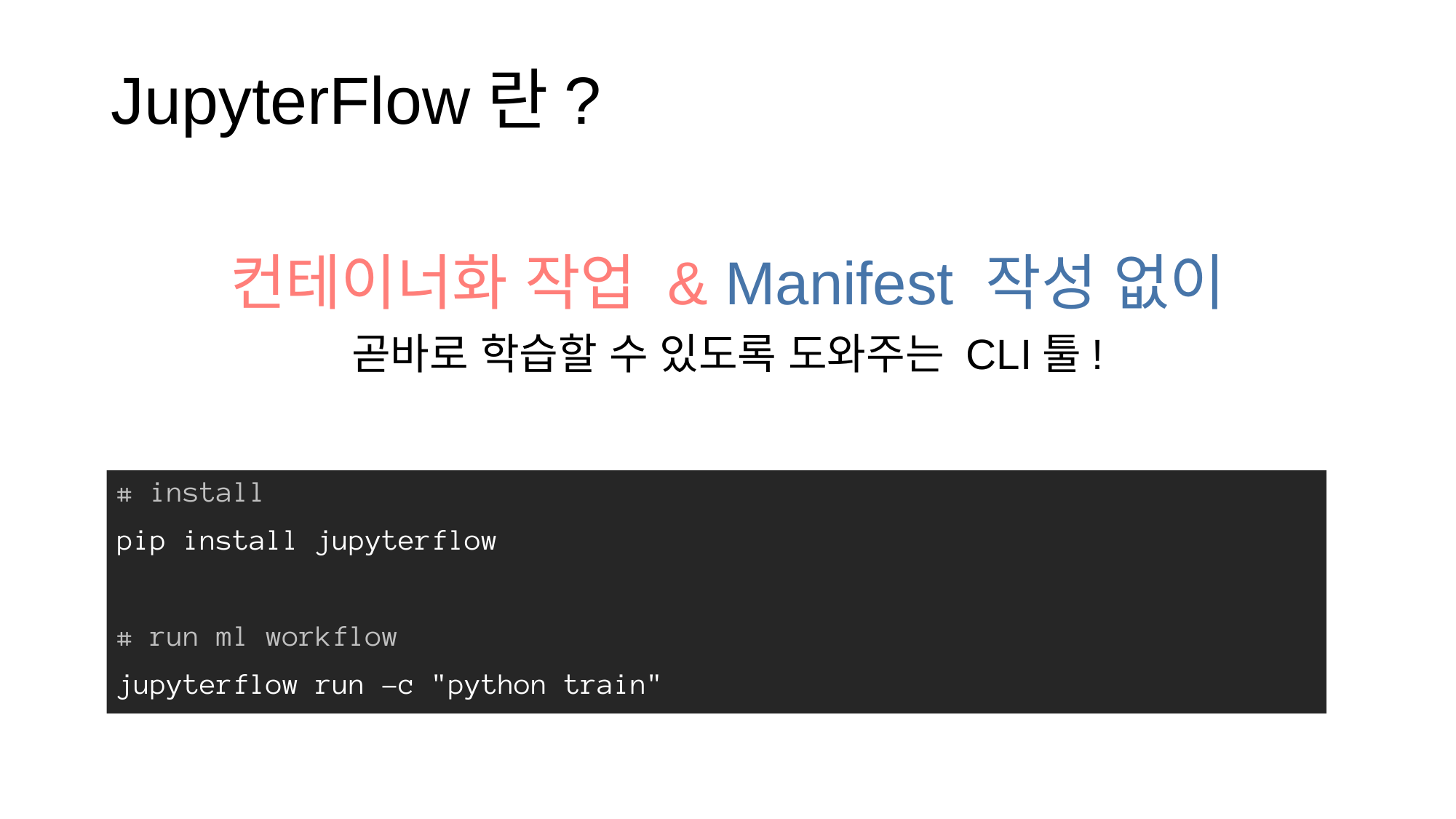

# JupyterFlow란?

컨테이너화 작업 & Manifest 작성 없이
곧바로 학습할 수 있도록 도와주는 CLI툴!
# install
pip install jupyterflow

# run ml workflow
jupyterflow run -c "python train"